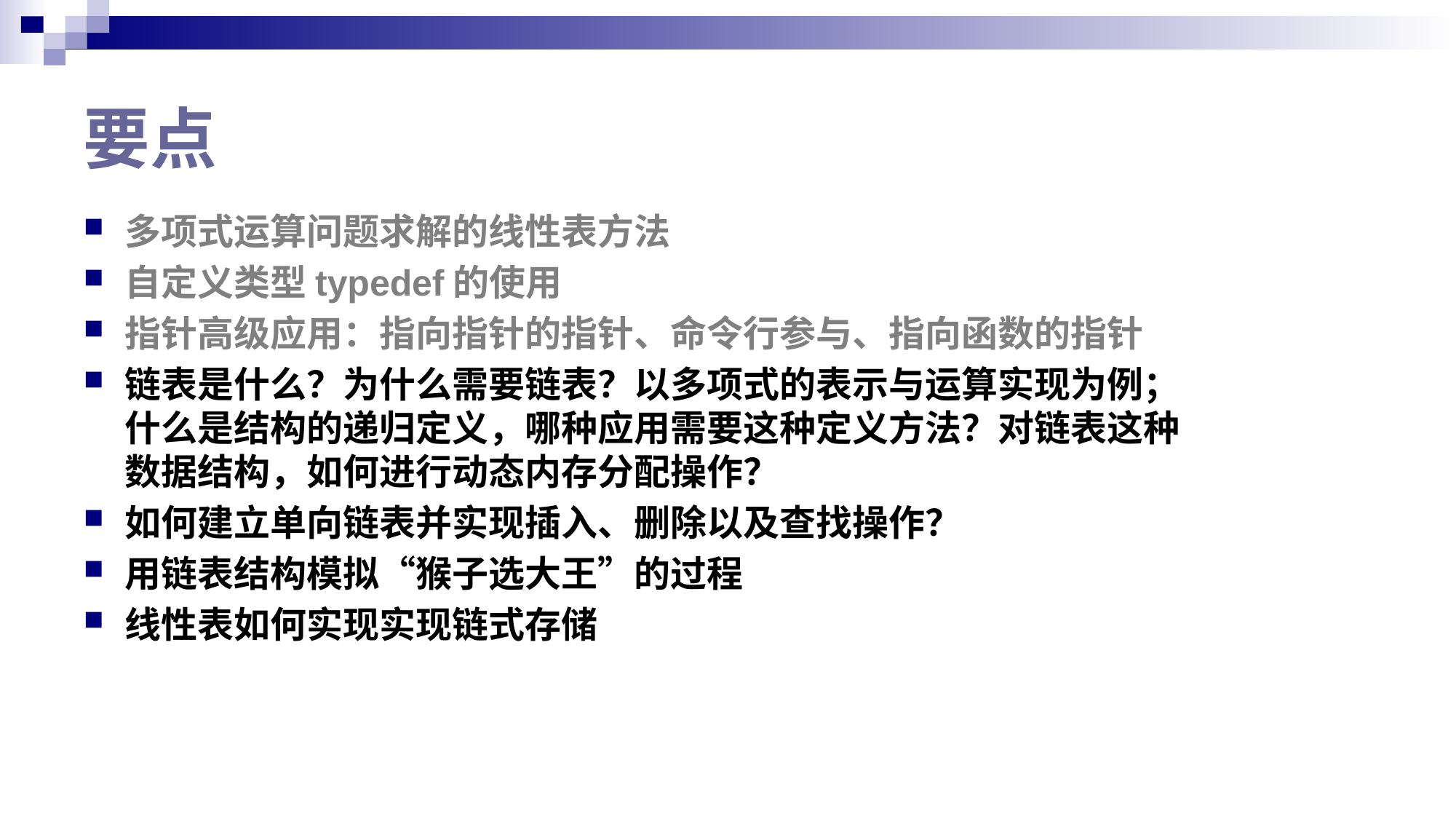

# 要点
多项式运算问题求解的线性表方法
自定义类型typedef的使用
指针高级应用：指向指针的指针、命令行参与、指向函数的指针
链表是什么？为什么需要链表？以多项式的表示与运算实现为例；什么是结构的递归定义，哪种应用需要这种定义方法？对链表这种数据结构，如何进行动态内存分配操作？
如何建立单向链表并实现插入、删除以及查找操作？
用链表结构模拟“猴子选大王”的过程
线性表如何实现实现链式存储